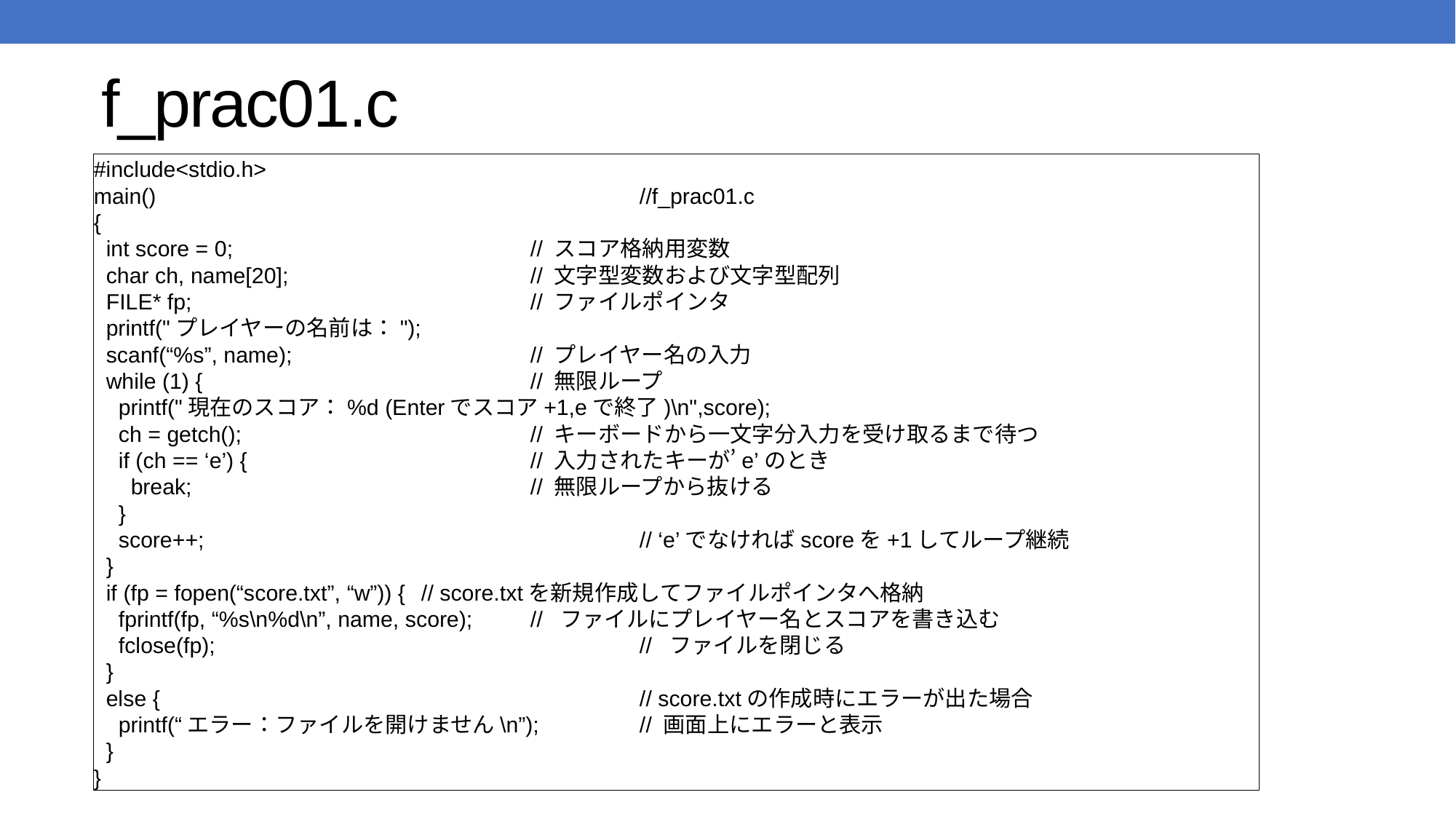

# f_prac01.c
#include<stdio.h>
main()					//f_prac01.c
{
  int score = 0;			// スコア格納用変数
  char ch, name[20];			// 文字型変数および文字型配列
  FILE* fp;				// ファイルポインタ
  printf("プレイヤーの名前は：");
  scanf(“%s”, name);			// プレイヤー名の入力
  while (1) {				// 無限ループ
    printf("現在のスコア：%d (Enterでスコア+1,eで終了)\n",score);
    ch = getch();			// キーボードから一文字分入力を受け取るまで待つ
    if (ch == ‘e’) {			// 入力されたキーが’e’のとき
      break;				// 無限ループから抜ける
    }
    score++;				// ‘e’でなければscoreを+1してループ継続
  }
  if (fp = fopen(“score.txt”, “w”)) {	// score.txtを新規作成してファイルポインタへ格納
    fprintf(fp, “%s\n%d\n”, name, score);	//  ファイルにプレイヤー名とスコアを書き込む
    fclose(fp);				//  ファイルを閉じる
  }
  else {					// score.txtの作成時にエラーが出た場合
    printf(“エラー：ファイルを開けません\n”);	// 画面上にエラーと表示
  }
}